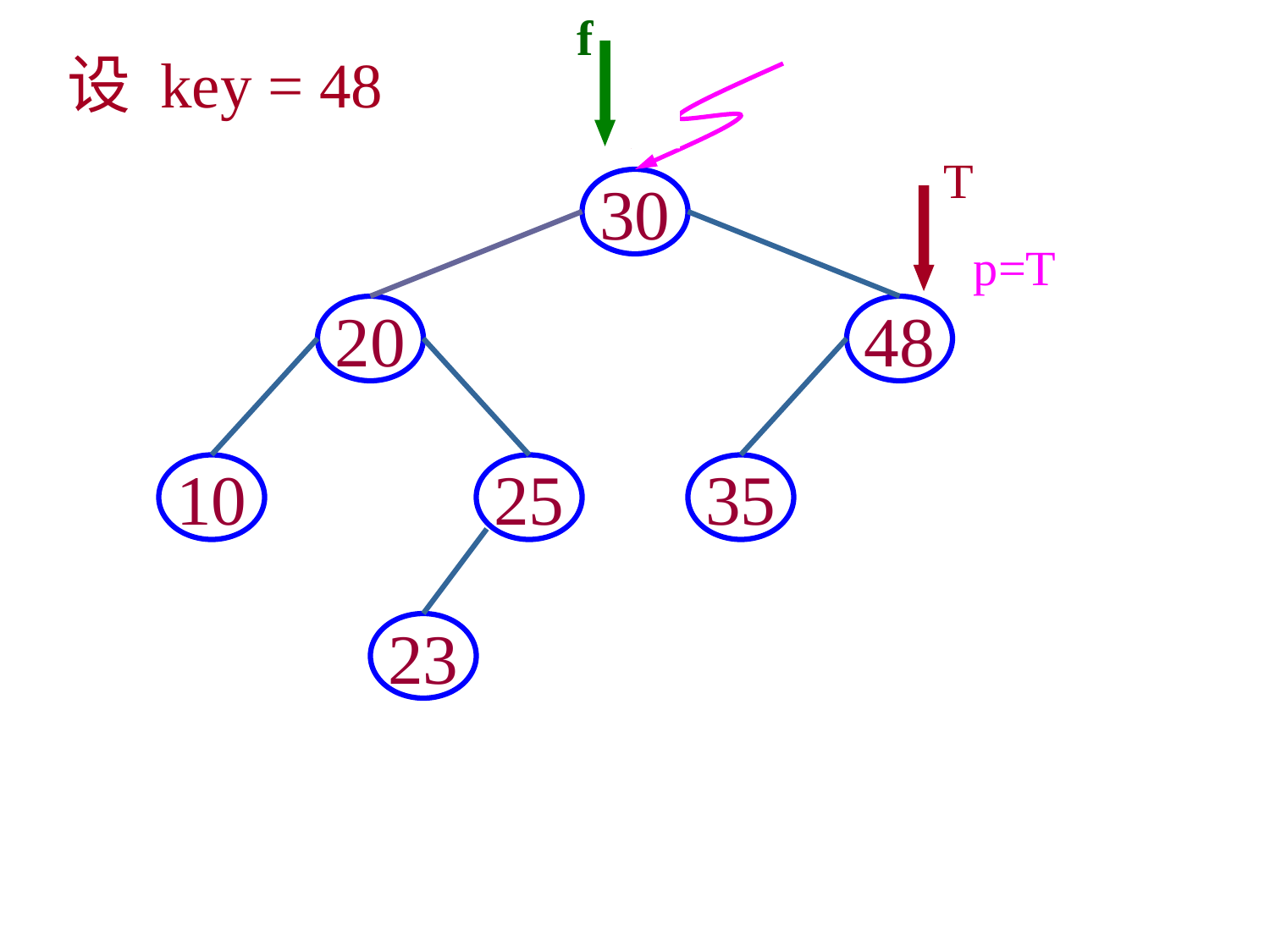

f

f

T

p

设 key = 48

30

20
48

10
25
35

23
T

p=T